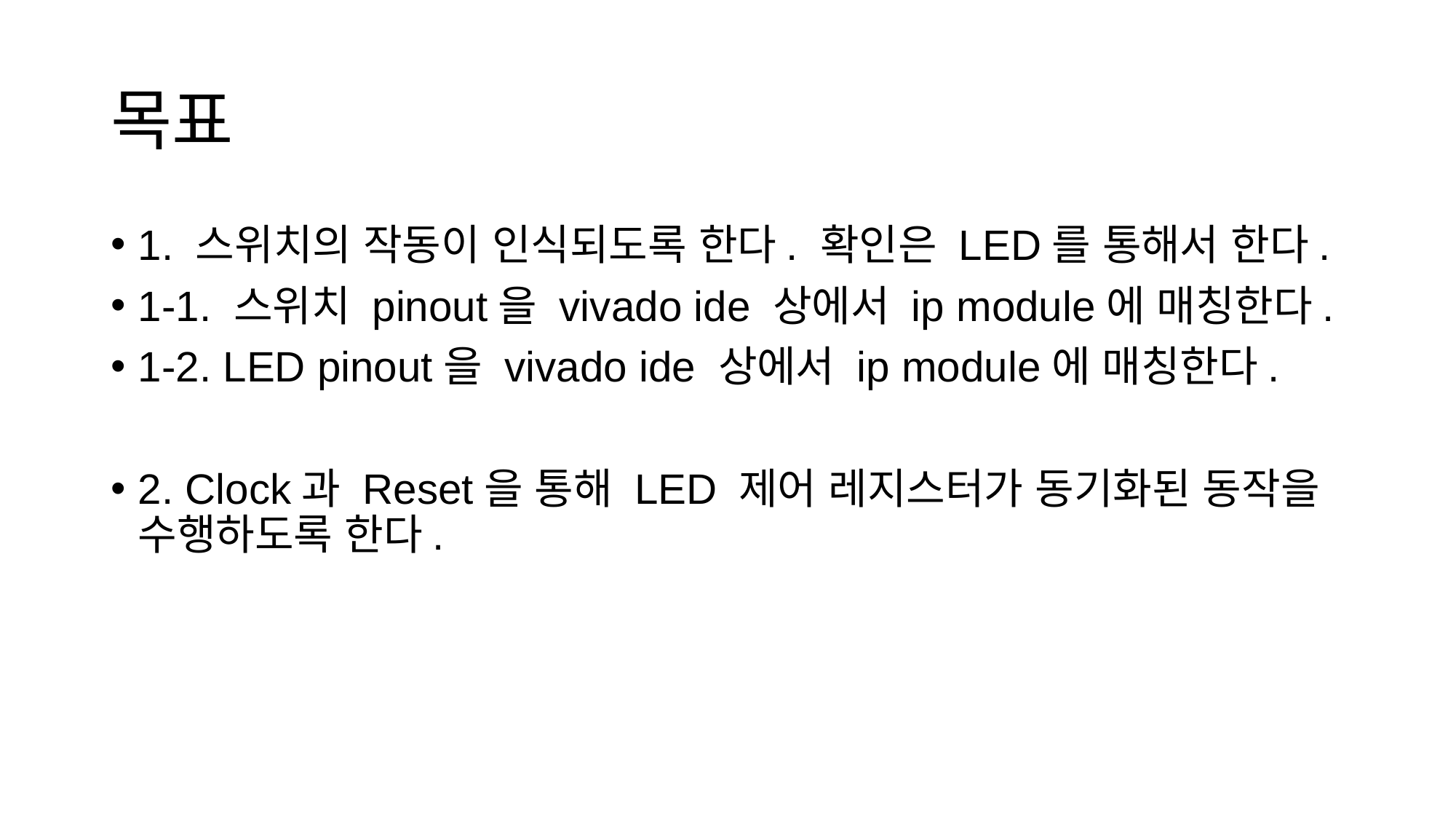

# 목표
1. 스위치의 작동이 인식되도록 한다. 확인은 LED를 통해서 한다.
1-1. 스위치 pinout을 vivado ide 상에서 ip module에 매칭한다.
1-2. LED pinout을 vivado ide 상에서 ip module에 매칭한다.

2. Clock과 Reset을 통해 LED 제어 레지스터가 동기화된 동작을 수행하도록 한다.